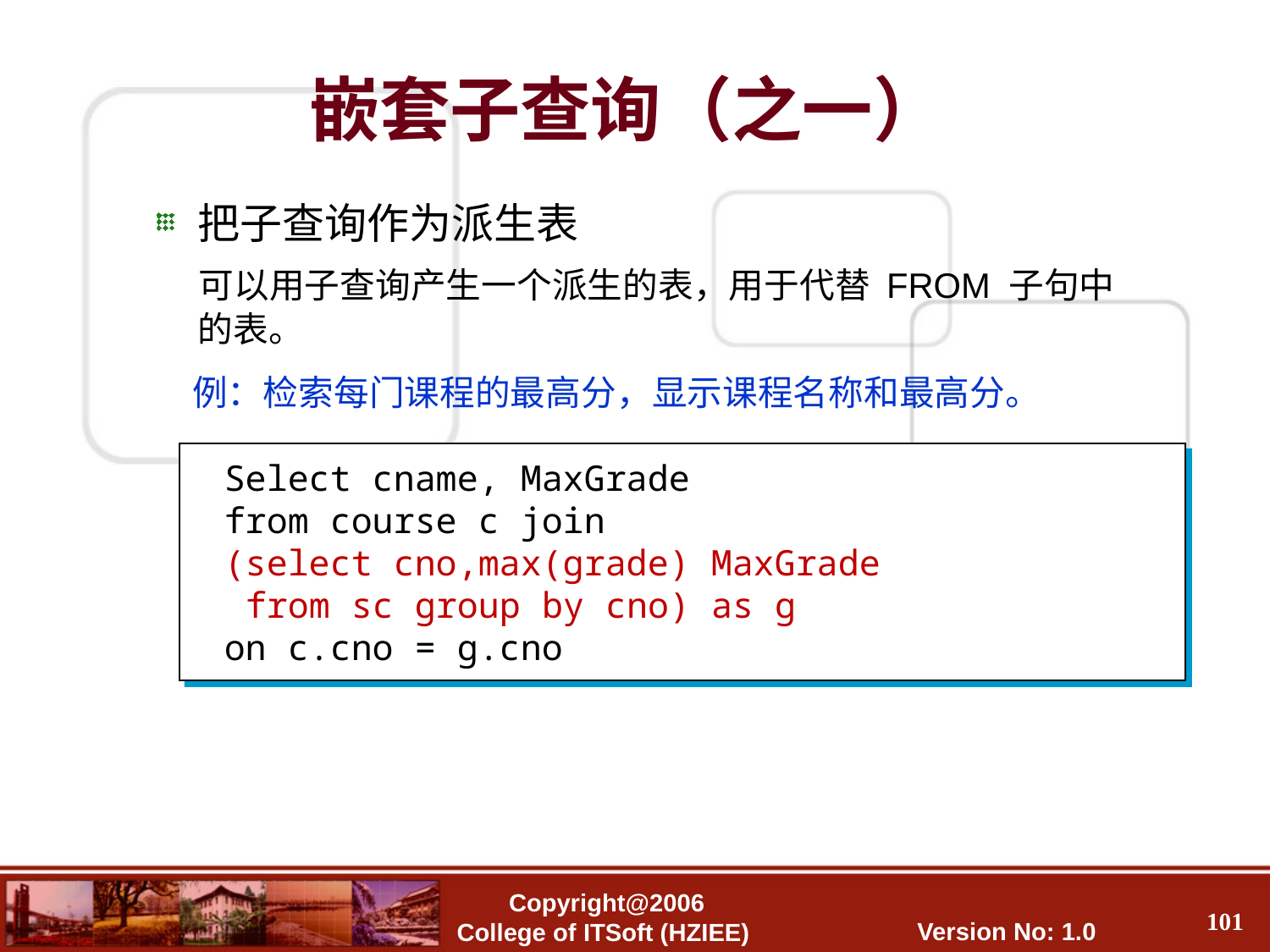

嵌套子查询（之一）
把子查询作为派生表
    可以用子查询产生一个派生的表，用于代替 FROM 子句中的表。
例：检索每门课程的最高分，显示课程名称和最高分。
Select cname, MaxGrade
from course c join
(select cno,max(grade) MaxGrade
 from sc group by cno) as g
on c.cno = g.cno